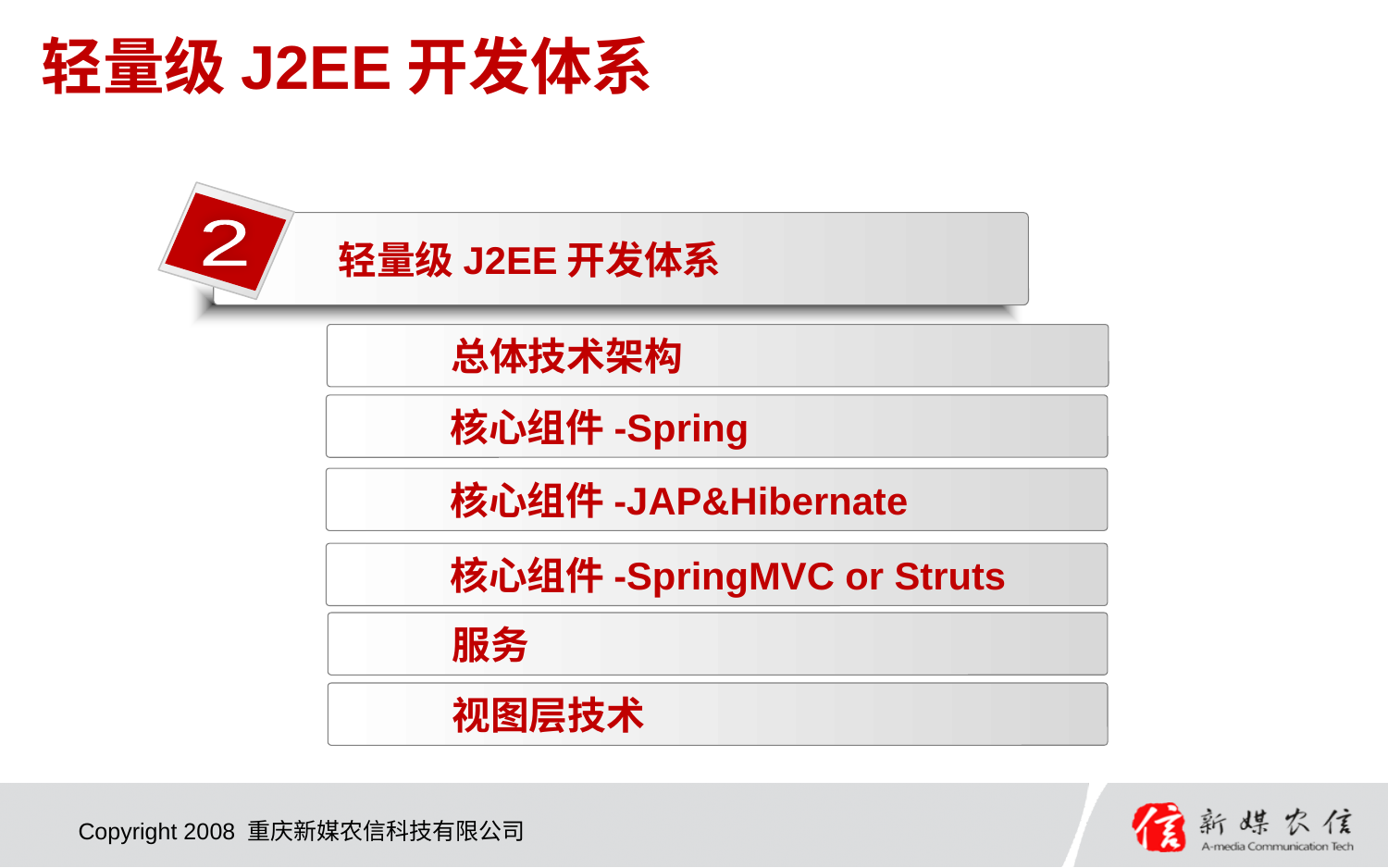

# 轻量级J2EE开发体系

2
轻量级J2EE开发体系

总体技术架构
核心组件-Spring
核心组件-JAP&Hibernate
核心组件-SpringMVC or Struts
服务
视图层技术